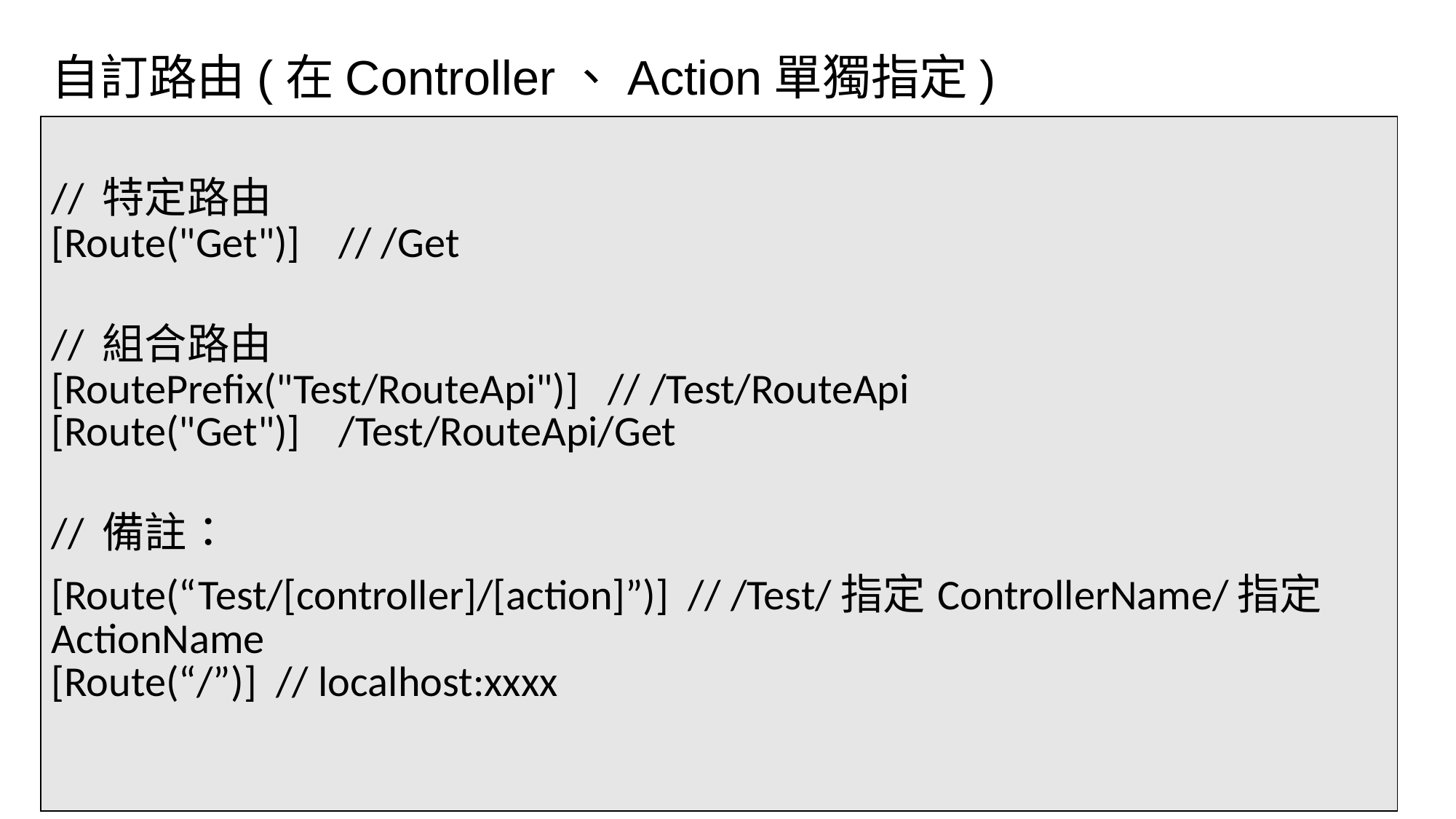

# 自訂路由(在Controller、Action單獨指定)
| // 特定路由 [Route("Get")] // /Get // 組合路由 [RoutePrefix("Test/RouteApi")] // /Test/RouteApi [Route("Get")] /Test/RouteApi/Get // 備註： [Route(“Test/[controller]/[action]”)] // /Test/指定ControllerName/指定ActionName [Route(“/”)] // localhost:xxxx |
| --- |